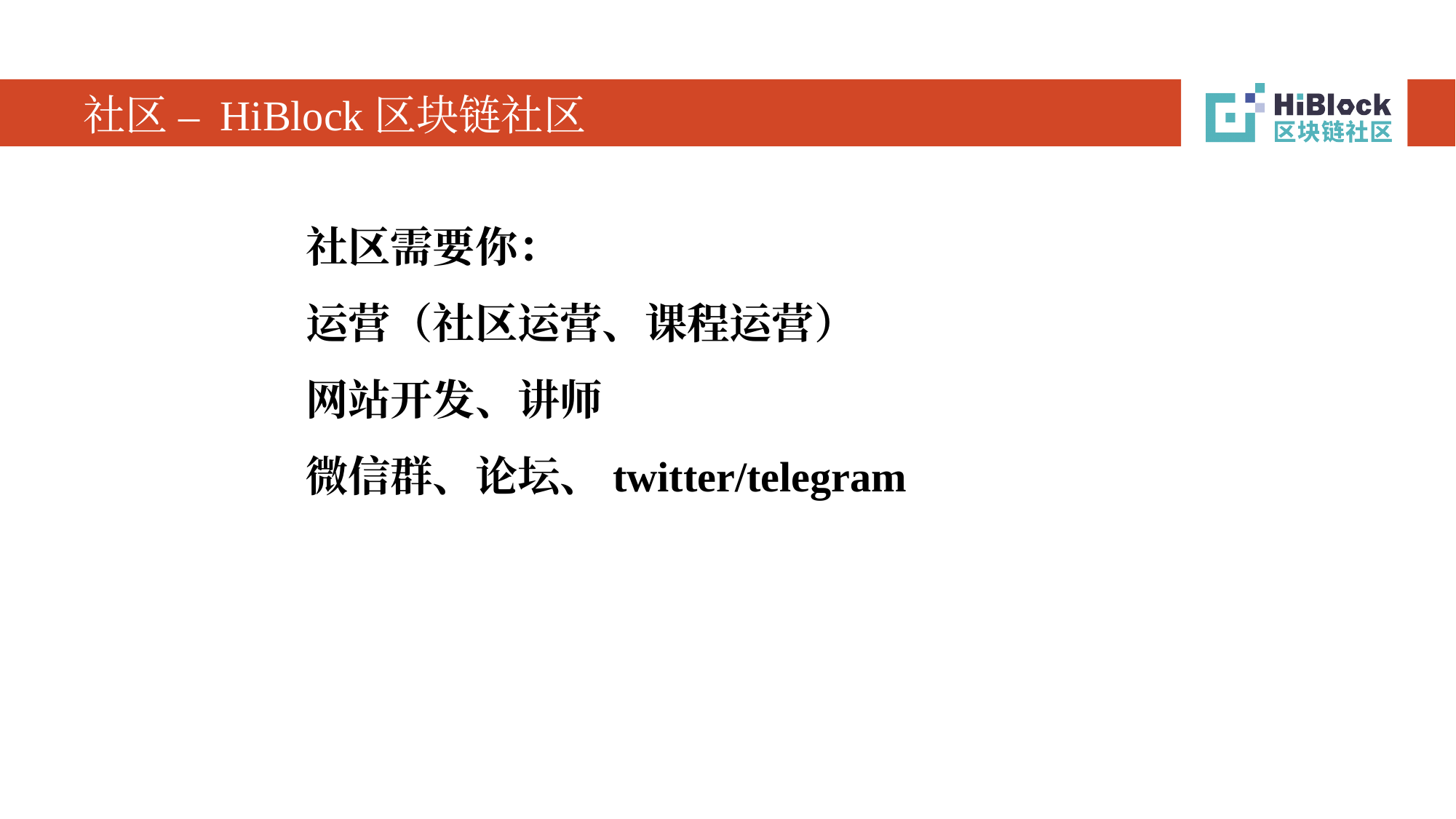

# 社区 – HiBlock区块链社区
社区需要你：
运营（社区运营、课程运营）
网站开发、讲师
微信群、论坛、twitter/telegram